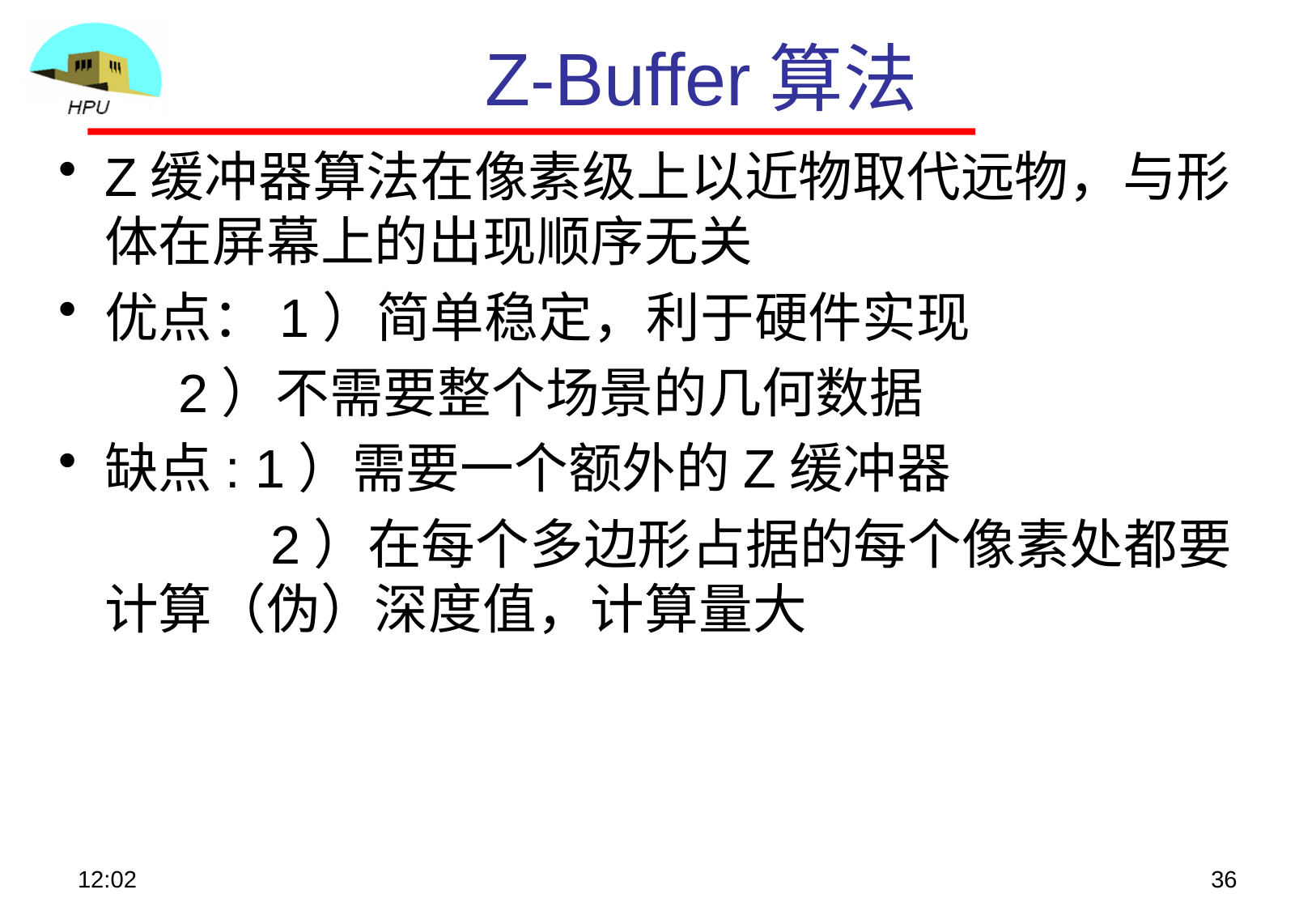

# Z-Buffer算法
Z缓冲器算法在像素级上以近物取代远物，与形体在屏幕上的出现顺序无关
优点：1）简单稳定，利于硬件实现
        2）不需要整个场景的几何数据
缺点: 1）需要一个额外的Z缓冲器
		   2）在每个多边形占据的每个像素处都要计算（伪）深度值，计算量大
12:02
36